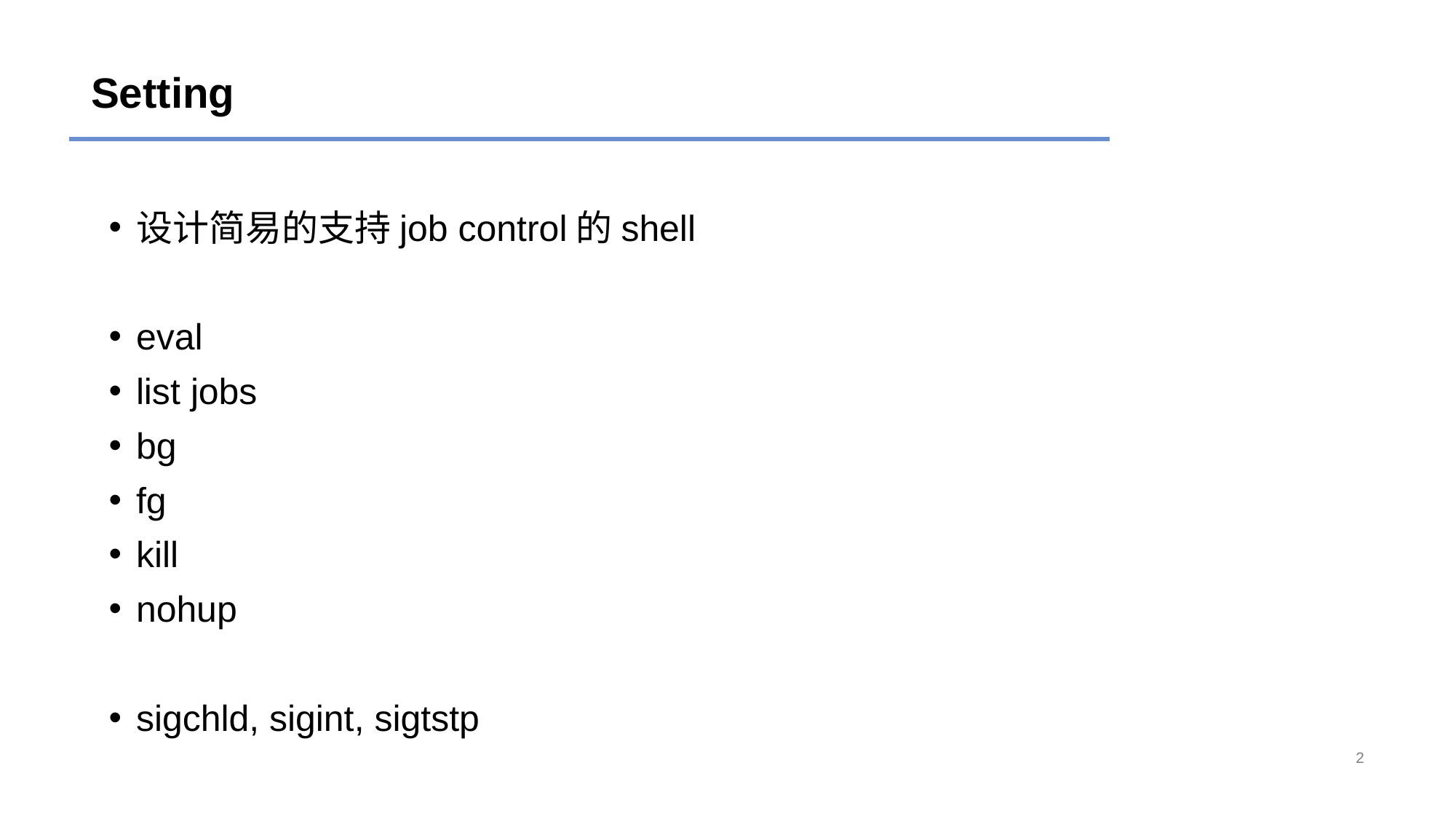

# Setting
设计简易的支持job control的shell

eval
list jobs
bg
fg
kill
nohup

sigchld, sigint, sigtstp
2